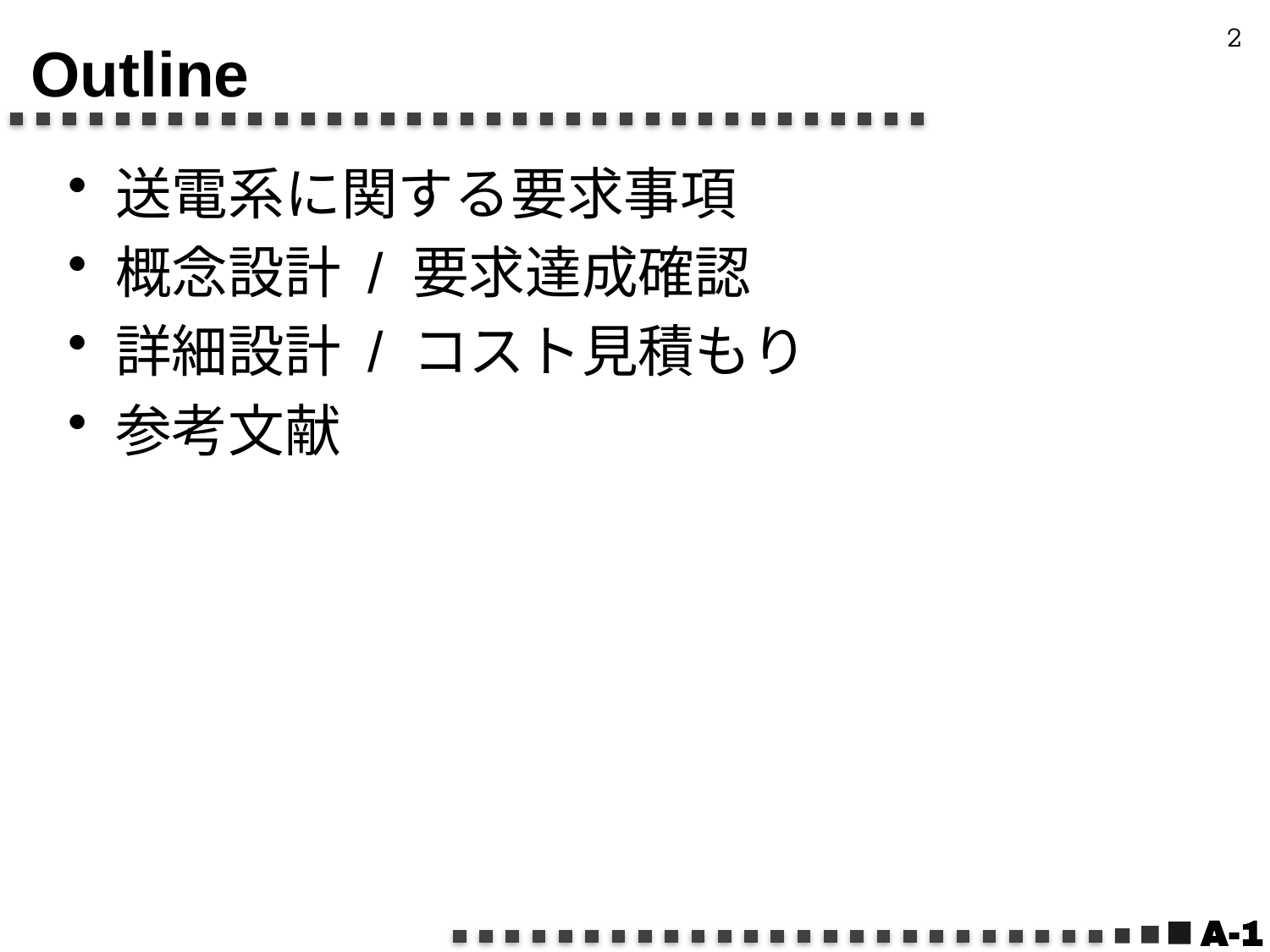

# Outline
送電系に関する要求事項
概念設計 / 要求達成確認
詳細設計 / コスト見積もり
参考文献